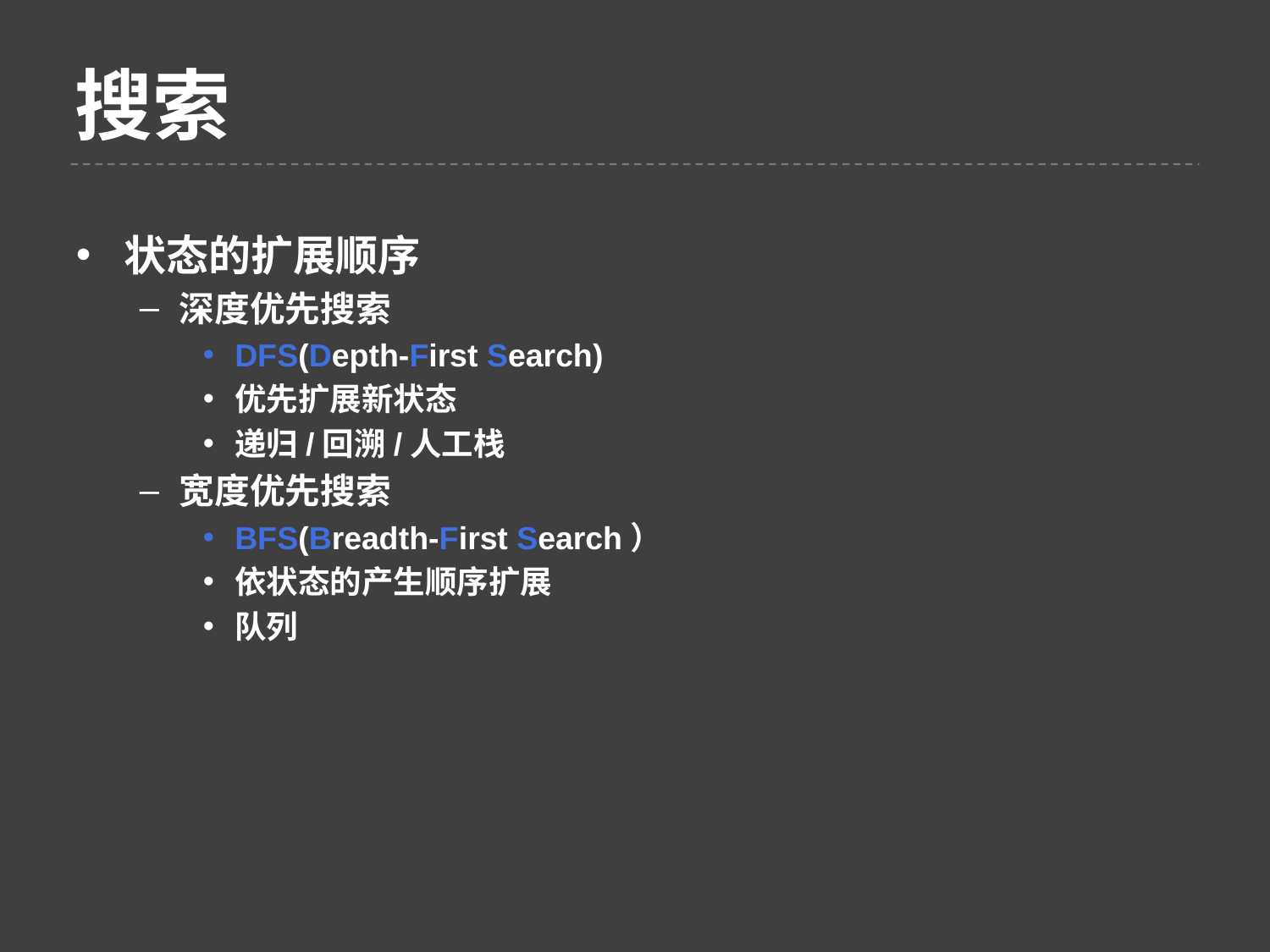

搜索

状态的扩展顺序
深度优先搜索
DFS(Depth-First Search)
优先扩展新状态
递归/回溯/人工栈
宽度优先搜索
BFS(Breadth-First Search）
依状态的产生顺序扩展
队列